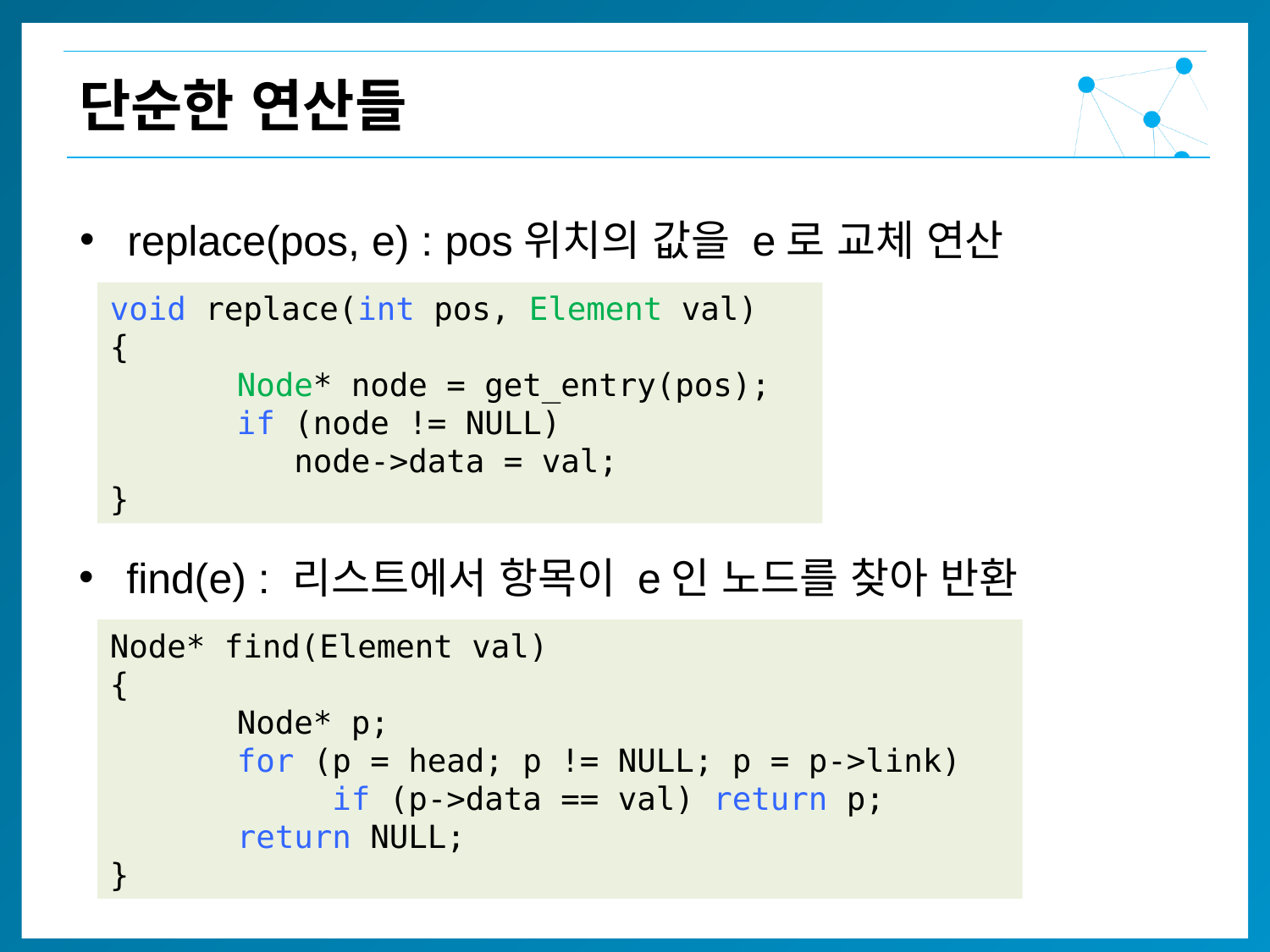

단순한 연산들
replace(pos, e) : pos위치의 값을 e로 교체 연산
void replace(int pos, Element val)
{
	Node* node = get_entry(pos);
	if (node != NULL)
	   node->data = val;
}
find(e) : 리스트에서 항목이 e인 노드를 찾아 반환
Node* find(Element val)
{
	Node* p;
	for (p = head; p != NULL; p = p->link)
	     if (p->data == val) return p;
	return NULL;
}